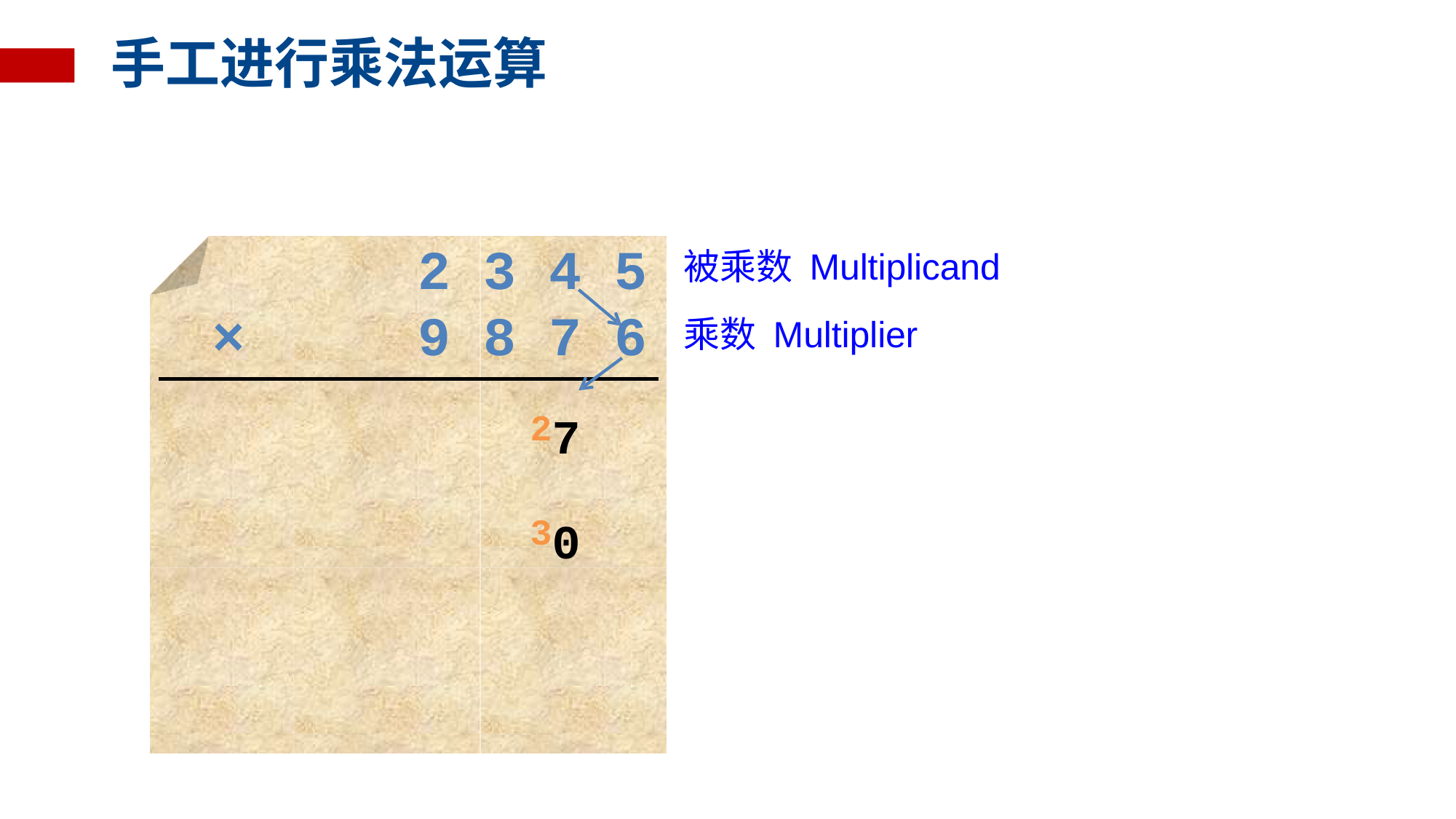

# 手工进行乘法运算
2 3 4 5
9 8 7 6

被乘数 Multiplicand
乘数 Multiplier

×

27 30